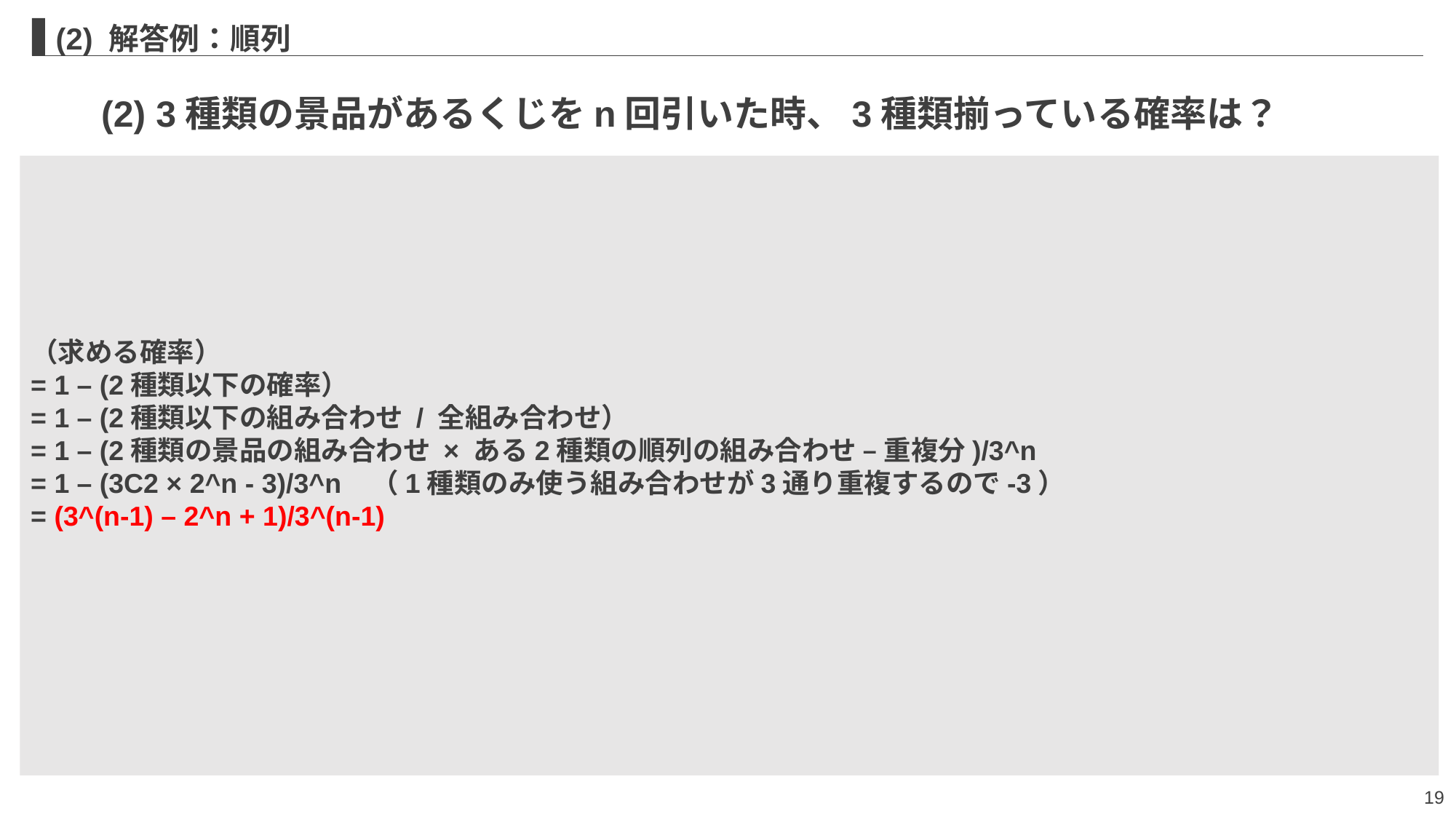

(2) 解答例：順列

(2) 3種類の景品があるくじをn回引いた時、3種類揃っている確率は？
（求める確率）
= 1 – (2種類以下の確率）
= 1 – (2種類以下の組み合わせ / 全組み合わせ）
= 1 – (2種類の景品の組み合わせ × ある2種類の順列の組み合わせ – 重複分)/3^n
= 1 – (3C2 × 2^n - 3)/3^n   （1種類のみ使う組み合わせが3通り重複するので-3）
= (3^(n-1) – 2^n + 1)/3^(n-1)

19